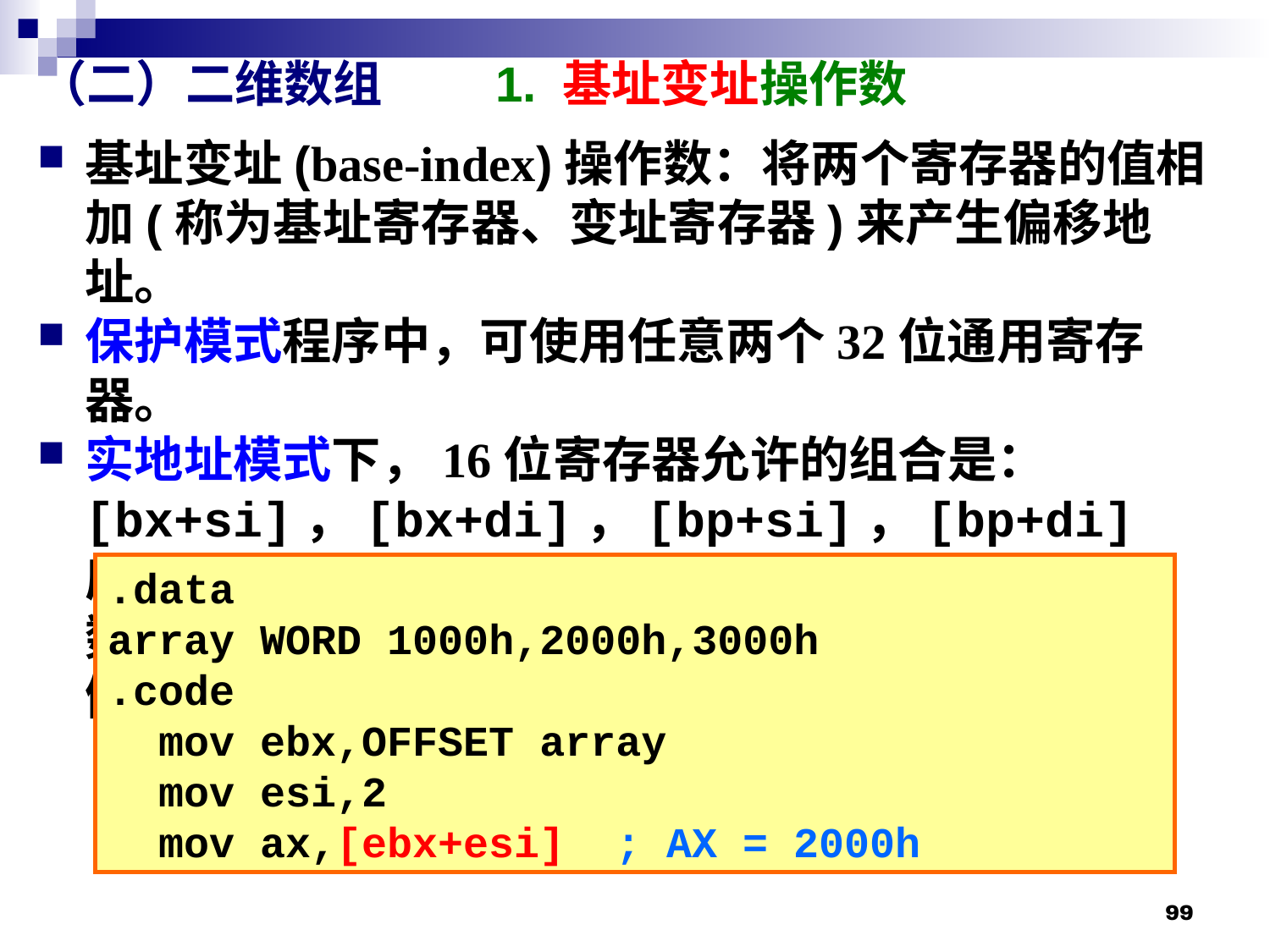

# （二）二维数组         1. 基址变址操作数
基址变址(base-index)操作数：将两个寄存器的值相加(称为基址寄存器、变址寄存器)来产生偏移地址。
保护模式程序中，可使用任意两个32位通用寄存器。
实地址模式下，16位寄存器允许的组合是：
[bx+si]，[bx+di]，[bp+si]，[bp+di]
应尽量避免使用BP寄存器，除非要访问堆栈操作数。
例：
.data
array WORD 1000h,2000h,3000h
.code
  mov ebx,OFFSET array
  mov esi,2
  mov ax,[ebx+esi]	; AX = 2000h
99